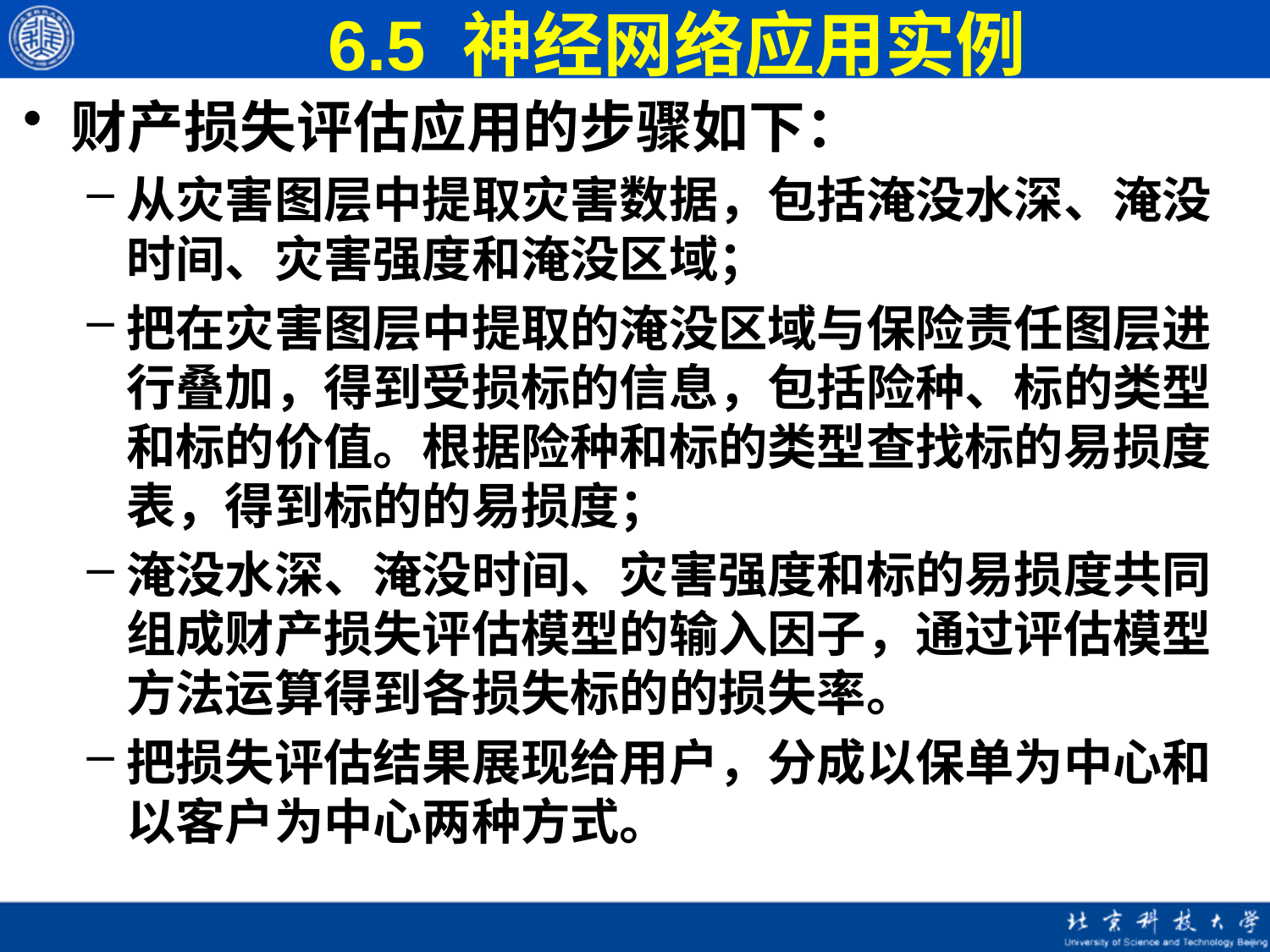

# 6.5 神经网络应用实例
财产损失评估应用的步骤如下：
从灾害图层中提取灾害数据，包括淹没水深、淹没时间、灾害强度和淹没区域；
把在灾害图层中提取的淹没区域与保险责任图层进行叠加，得到受损标的信息，包括险种、标的类型和标的价值。根据险种和标的类型查找标的易损度表，得到标的的易损度；
淹没水深、淹没时间、灾害强度和标的易损度共同组成财产损失评估模型的输入因子，通过评估模型方法运算得到各损失标的的损失率。
把损失评估结果展现给用户，分成以保单为中心和以客户为中心两种方式。